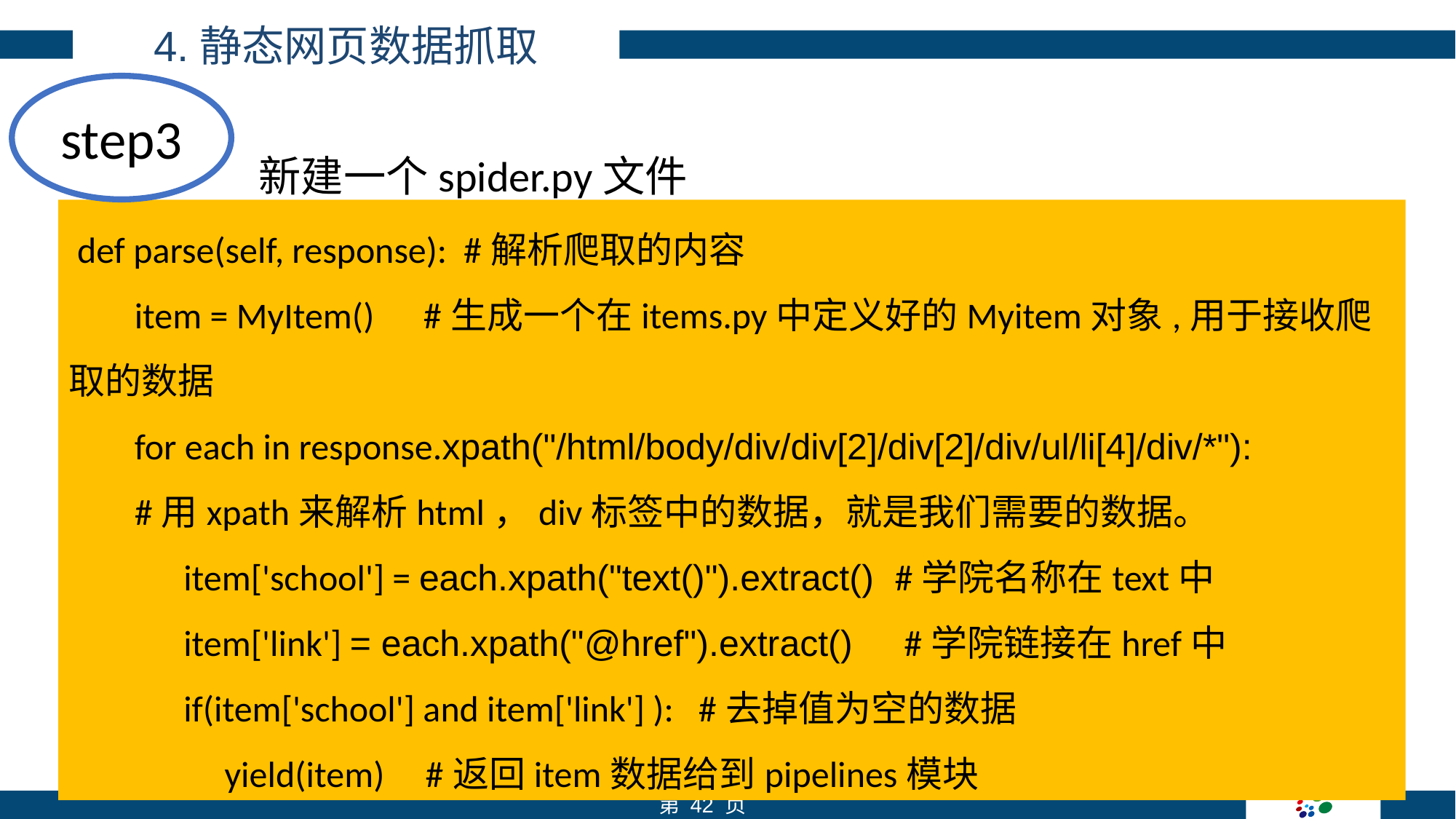

4.静态网页数据抓取
step3
新建一个spider.py文件

 def parse(self, response):  #解析爬取的内容
        item = MyItem()      #生成一个在items.py中定义好的Myitem对象,用于接收爬取的数据
        for each in response.xpath("/html/body/div/div[2]/div[2]/div/ul/li[4]/div/*"):
        #用xpath来解析html，div标签中的数据，就是我们需要的数据。
              item['school'] = each.xpath("text()").extract()  #学院名称在text中
              item['link'] = each.xpath("@href").extract()     #学院链接在href中
              if(item['school'] and item['link'] ):   #去掉值为空的数据
                   yield(item)     #返回item数据给到pipelines模块